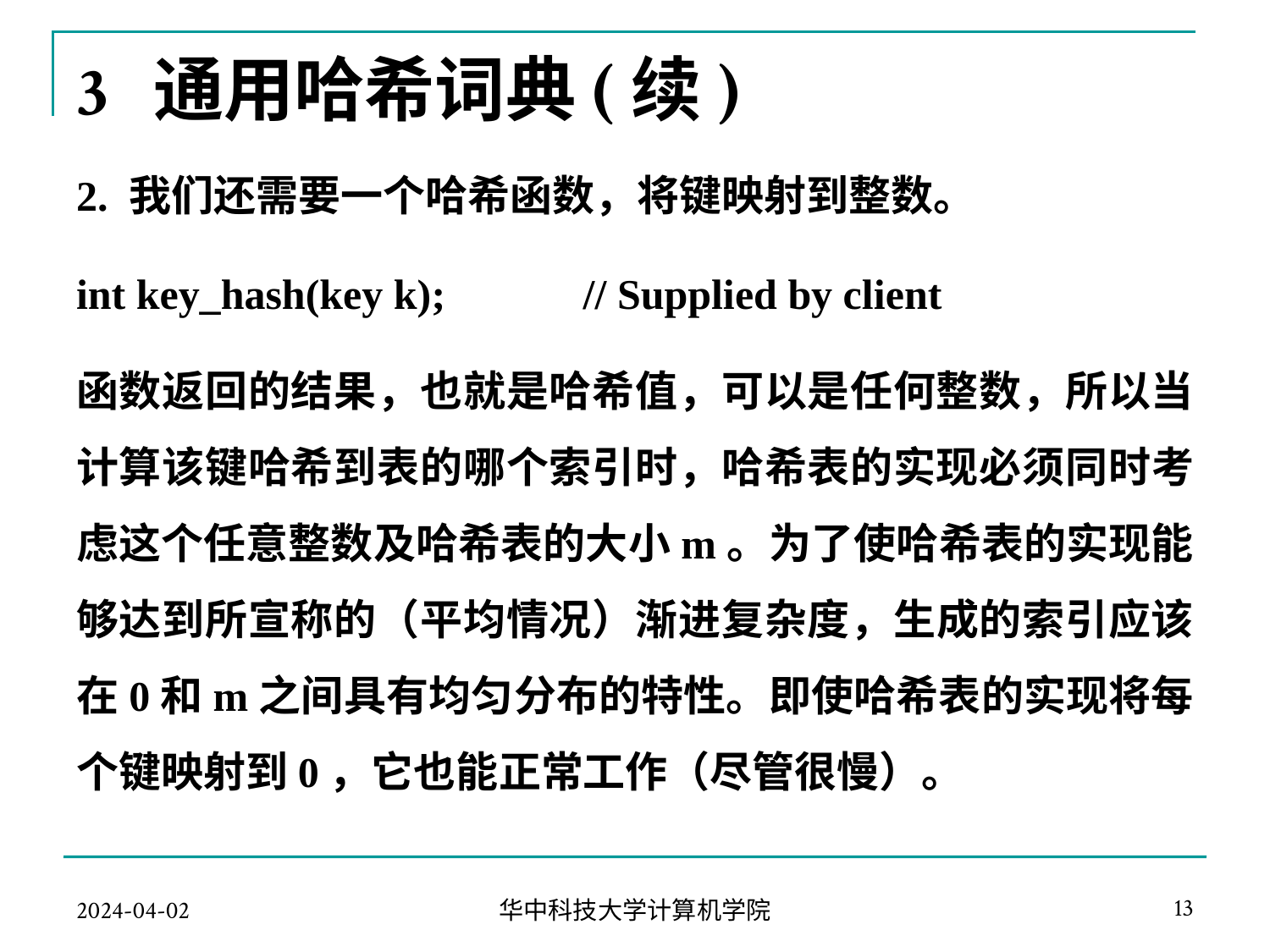

# 3  通用哈希词典(续)
2. 我们还需要一个哈希函数，将键映射到整数。
int key_hash(key k);             // Supplied by client
函数返回的结果，也就是哈希值，可以是任何整数，所以当计算该键哈希到表的哪个索引时，哈希表的实现必须同时考虑这个任意整数及哈希表的大小m。为了使哈希表的实现能够达到所宣称的（平均情况）渐进复杂度，生成的索引应该在0和m之间具有均匀分布的特性。即使哈希表的实现将每个键映射到0，它也能正常工作（尽管很慢）。
2024-04-02
13
华中科技大学计算机学院